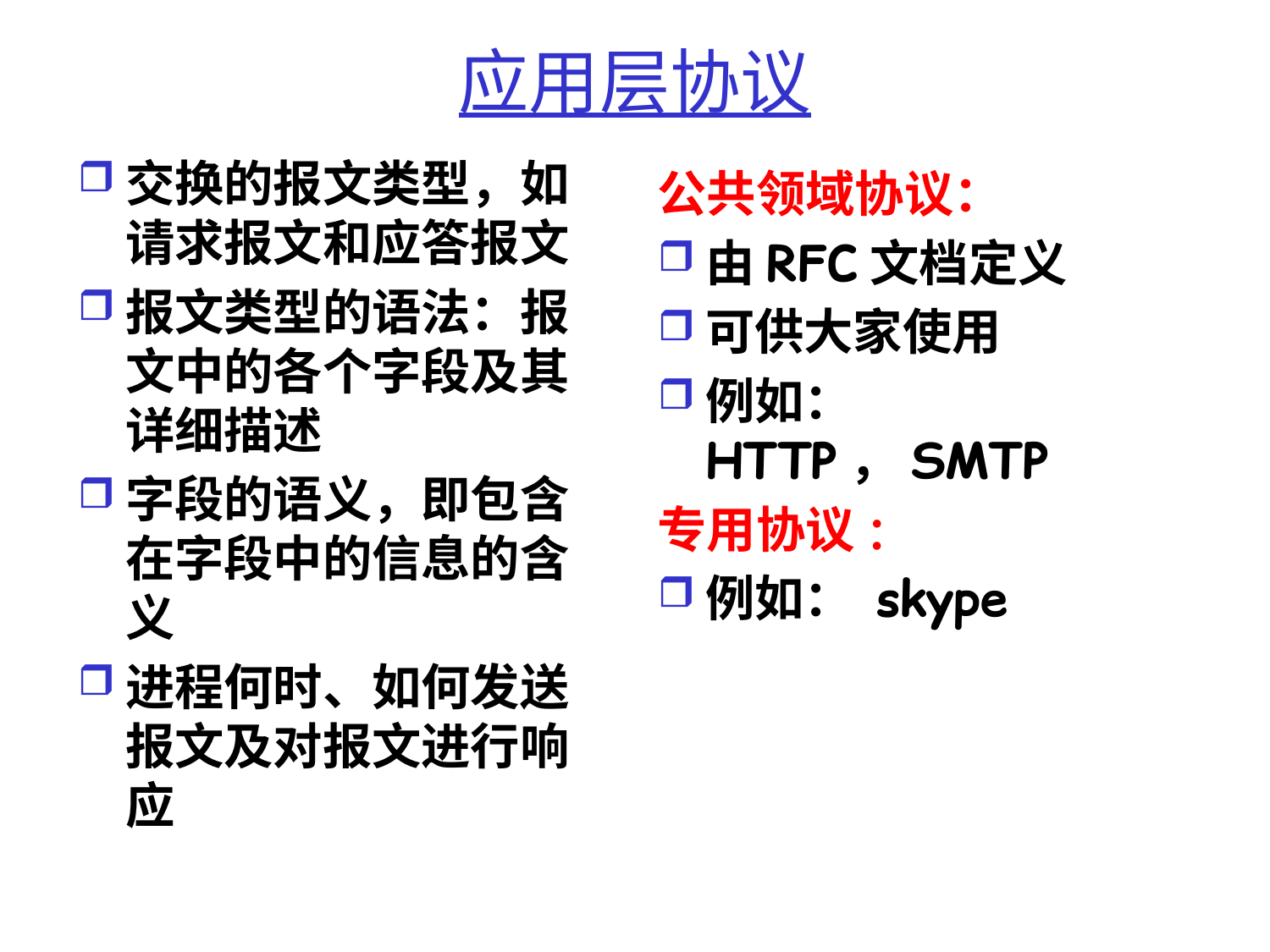

应用层协议
交换的报文类型，如请求报文和应答报文
报文类型的语法：报文中的各个字段及其详细描述
字段的语义，即包含在字段中的信息的含义
进程何时、如何发送报文及对报文进行响应
公共领域协议：
由RFC文档定义
可供大家使用
例如：HTTP，SMTP
专用协议:
例如： skype